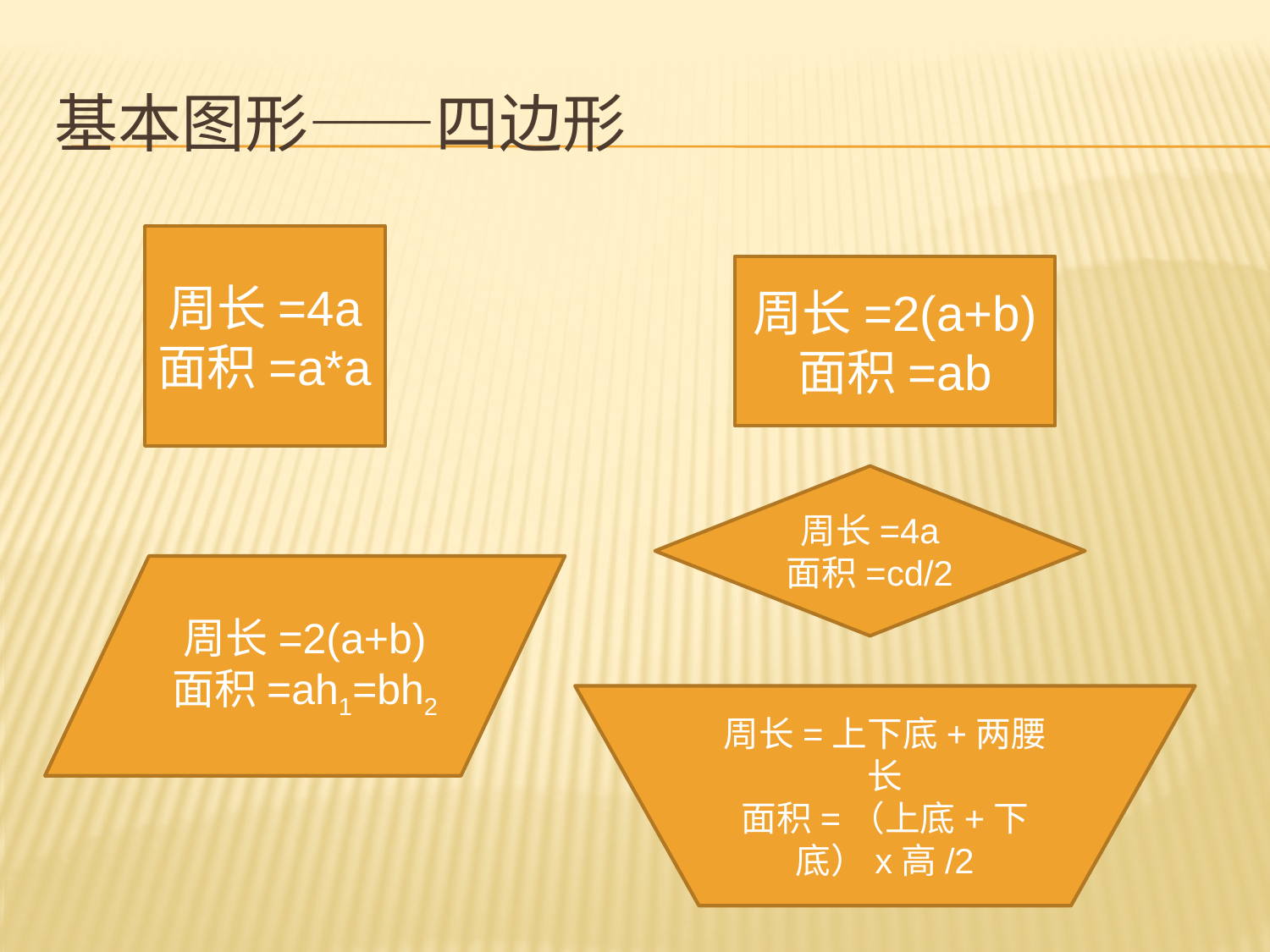

# 基本图形——四边形
周长=4a
面积=a*a
周长=2(a+b)
面积=ab
周长=4a
面积=cd/2
周长=2(a+b)
面积=ah1=bh2
周长=上下底+两腰长
面积=（上底+下底）x高/2